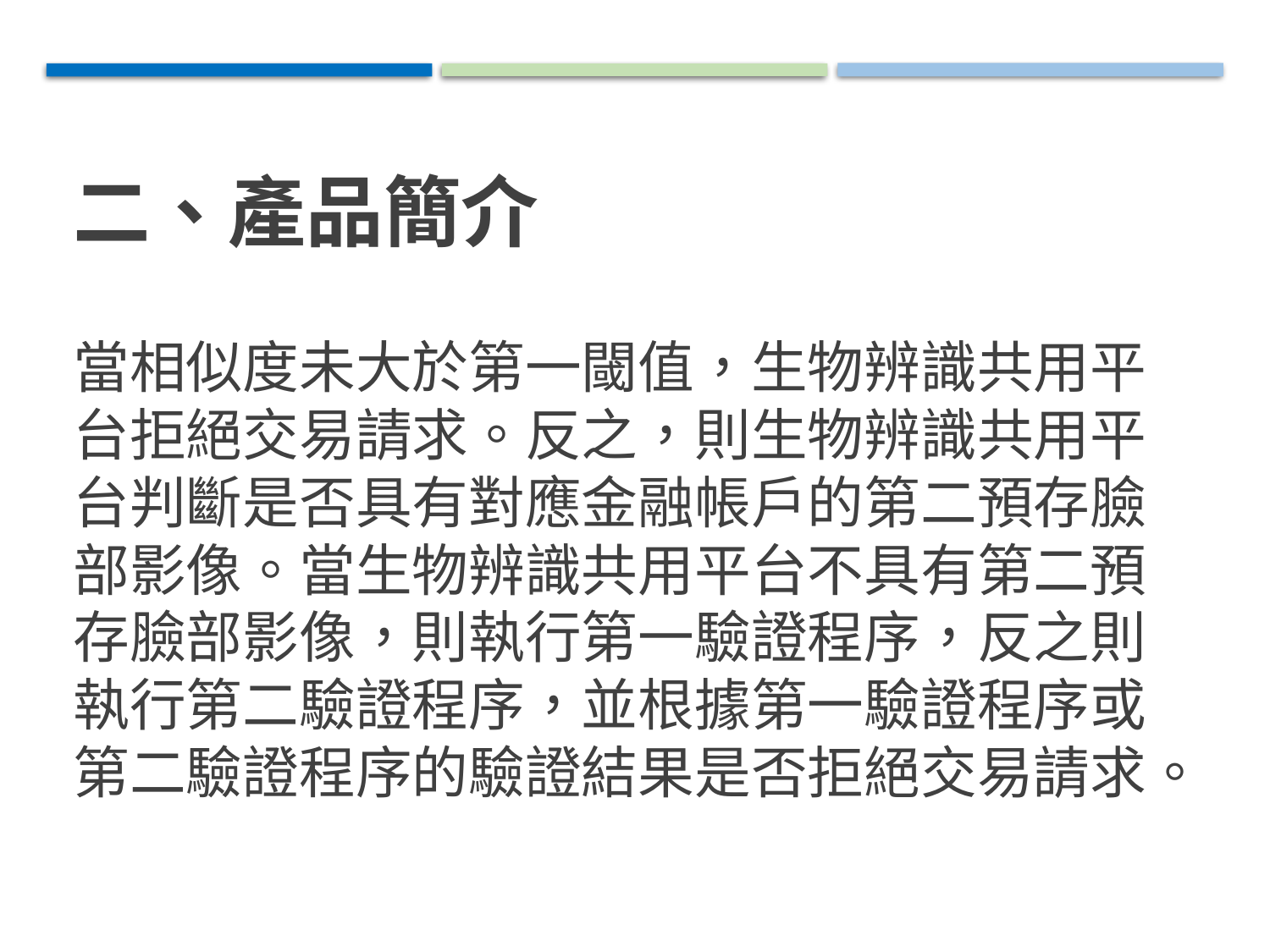

# 二、產品簡介
當相似度未大於第一閾值，生物辨識共用平台拒絕交易請求。反之，則生物辨識共用平台判斷是否具有對應金融帳戶的第二預存臉部影像。當生物辨識共用平台不具有第二預存臉部影像，則執行第一驗證程序，反之則執行第二驗證程序，並根據第一驗證程序或第二驗證程序的驗證結果是否拒絕交易請求。